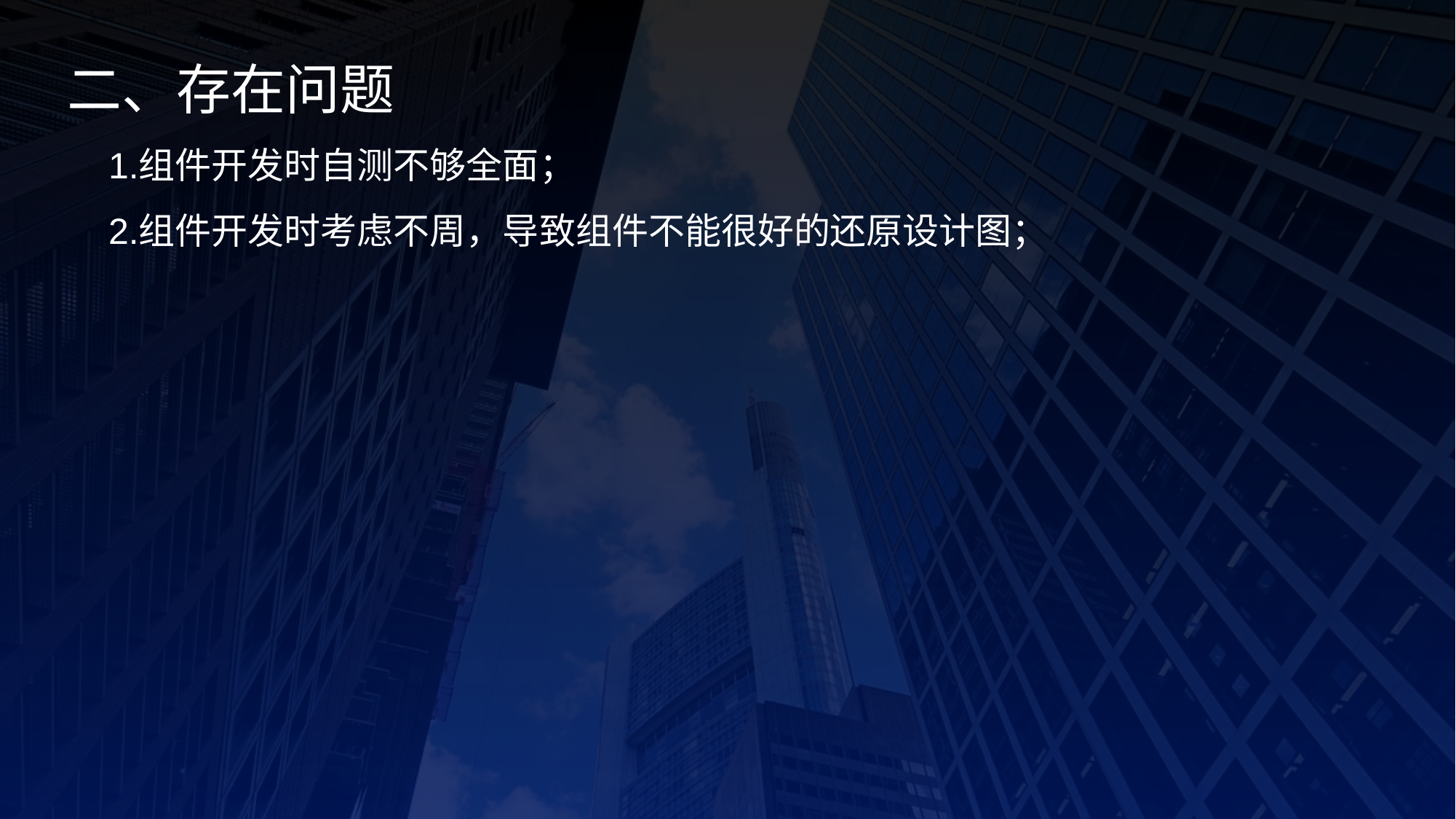

二、存在问题
组件开发时自测不够全面；
组件开发时考虑不周，导致组件不能很好的还原设计图；